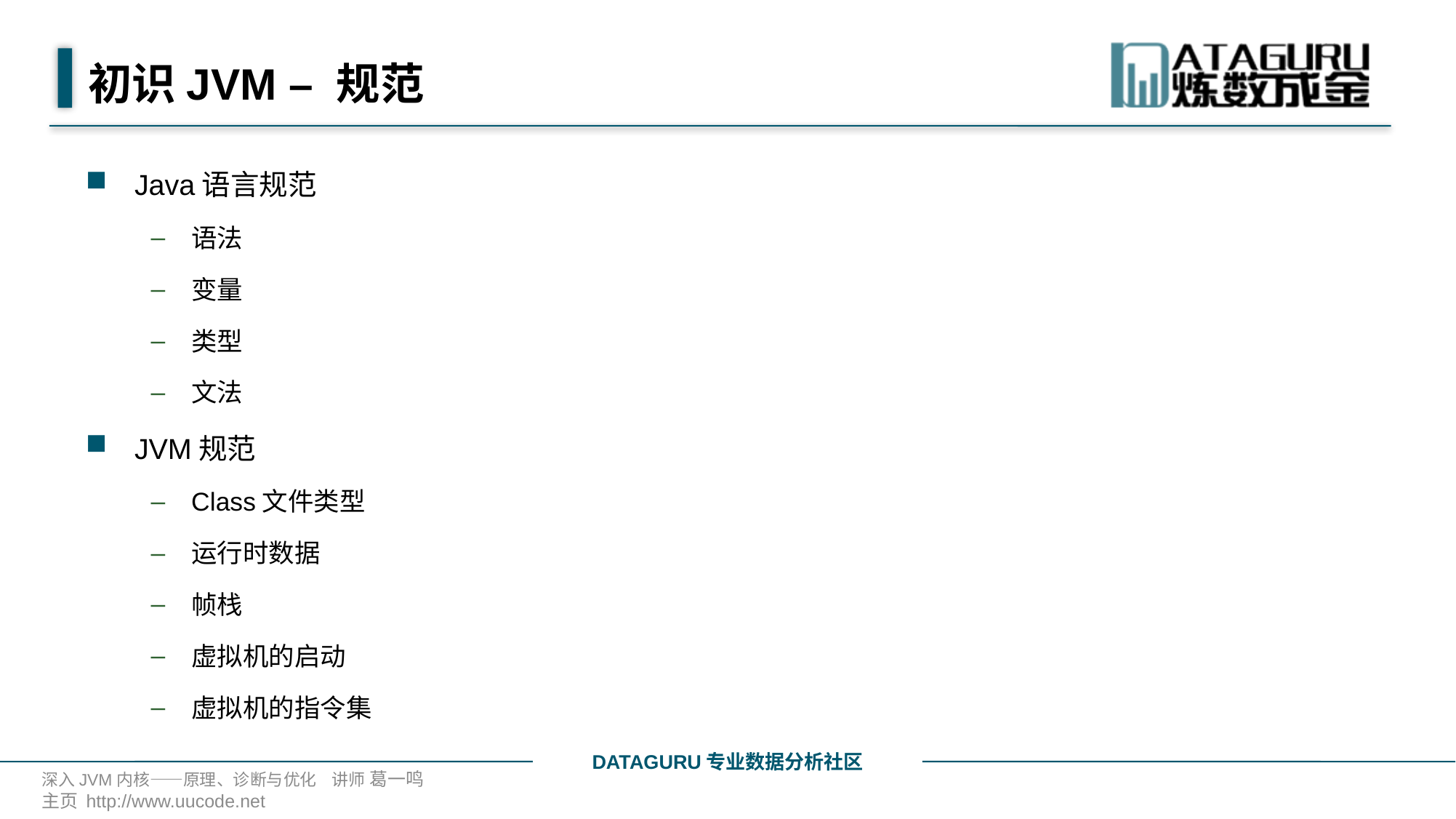

# 初识JVM – 规范
Java语言规范
语法
变量
类型
文法
JVM规范
Class文件类型
运行时数据
帧栈
虚拟机的启动
虚拟机的指令集